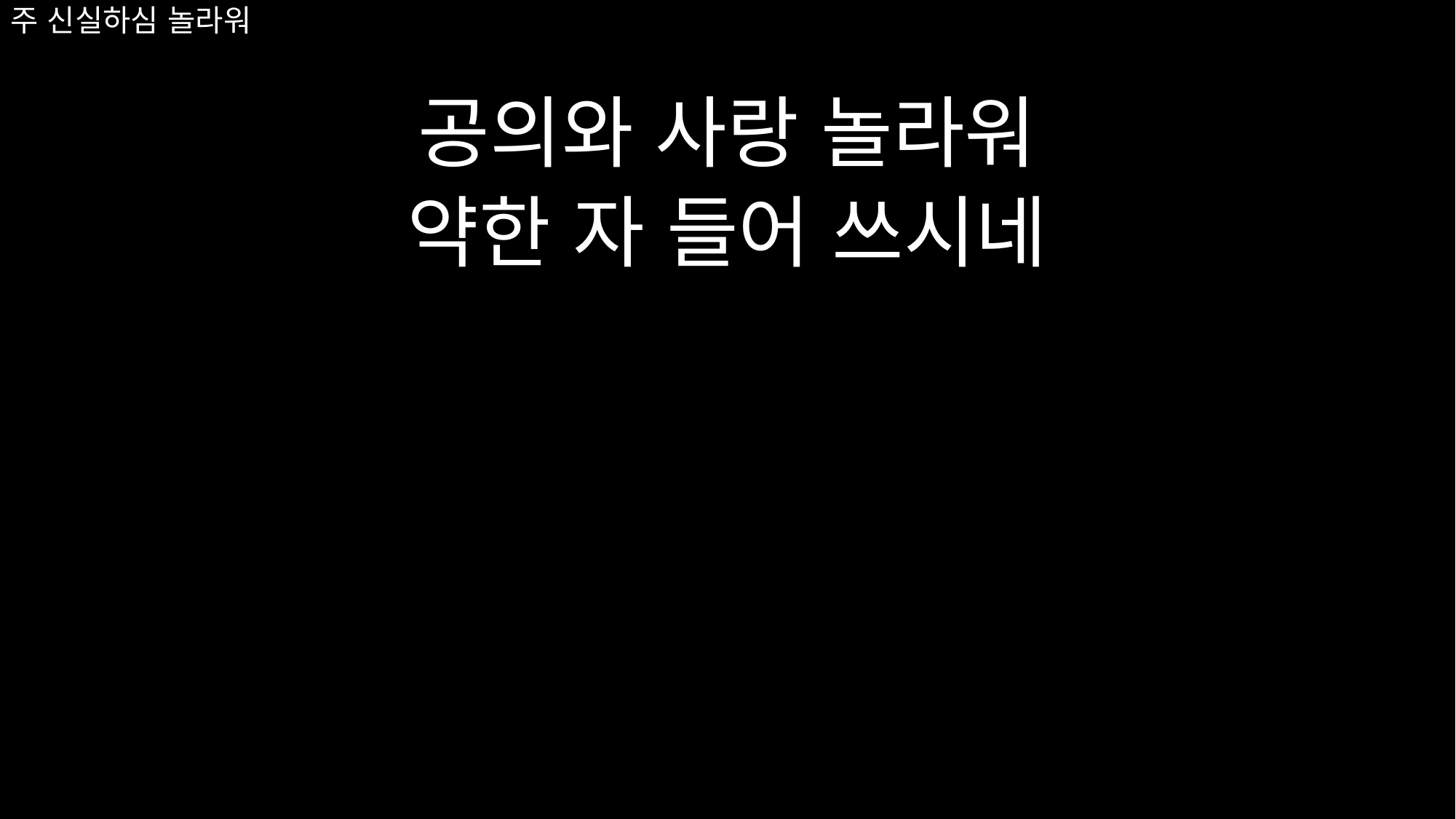

# 주 신실하심 놀라워
공의와 사랑 놀라워
약한 자 들어 쓰시네